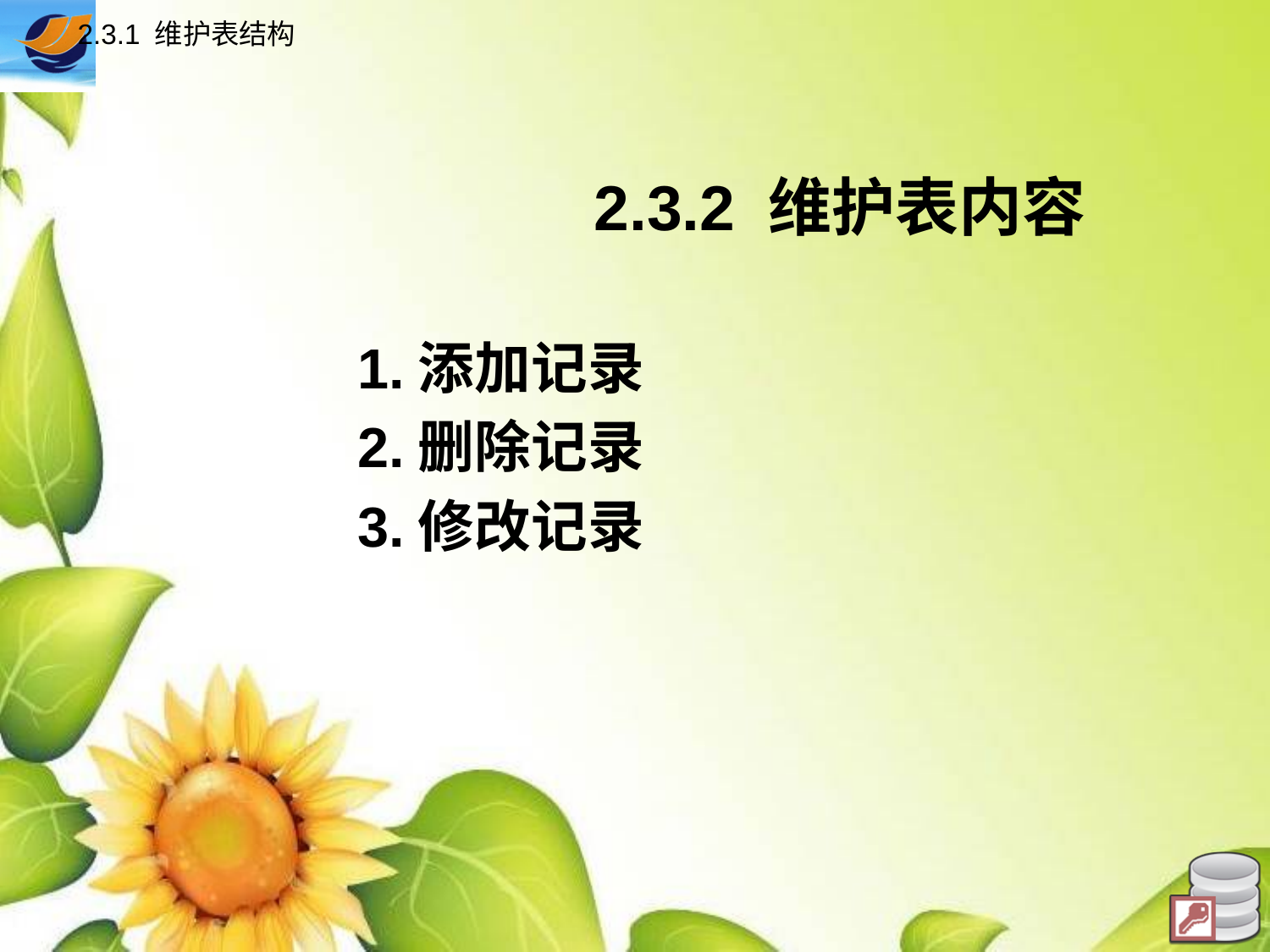

2.3.1 维护表结构
# 2.3.2 维护表内容
1.添加记录
2.删除记录
3.修改记录